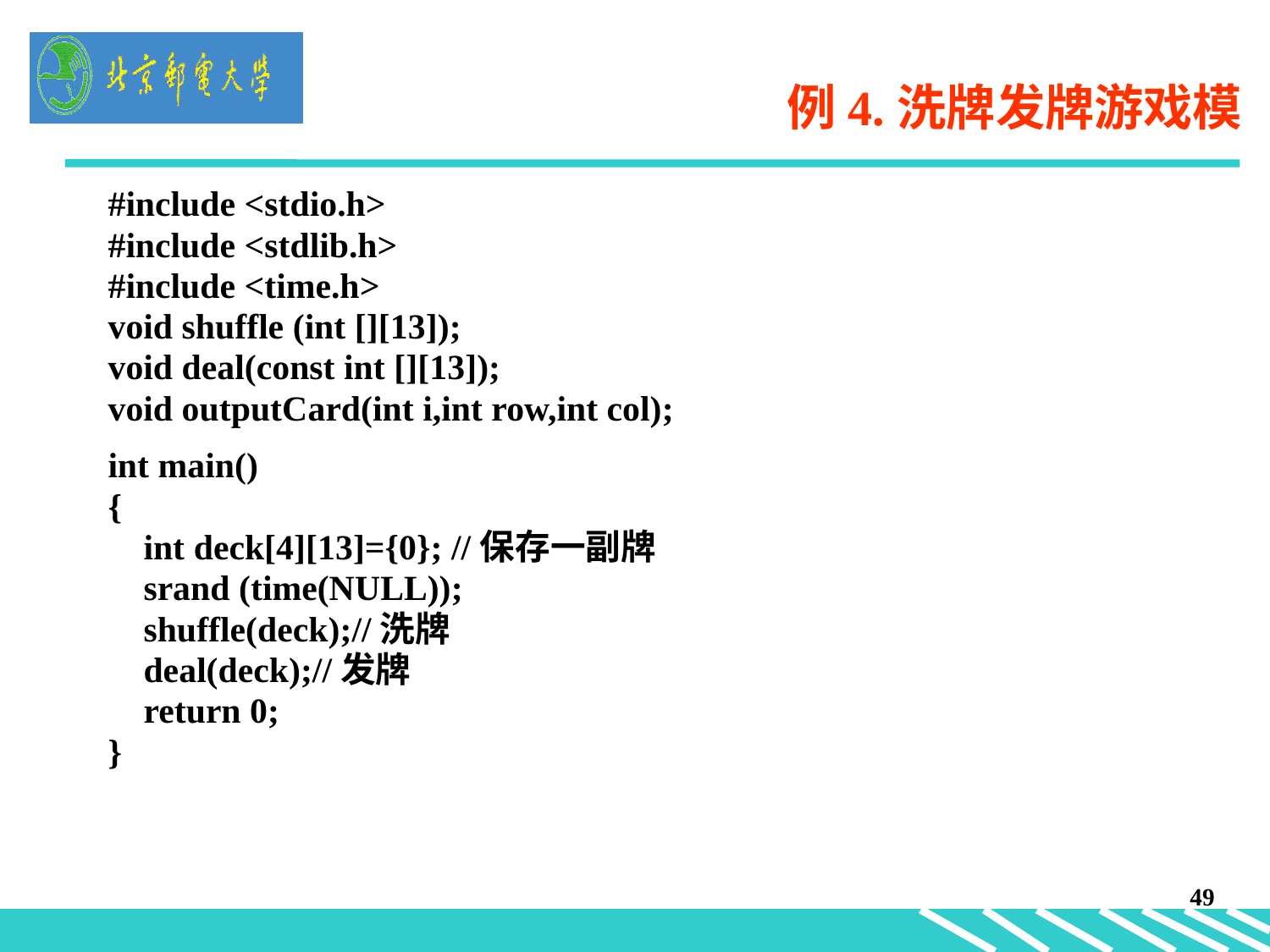

# 例4.洗牌发牌游戏模
#include <stdio.h>
#include <stdlib.h>
#include <time.h>
void shuffle (int [][13]);
void deal(const int [][13]);
void outputCard(int i,int row,int col);

int main()
{
    int deck[4][13]={0}; //保存一副牌
    srand (time(NULL));
    shuffle(deck);//洗牌
    deal(deck);//发牌
    return 0;
}
49